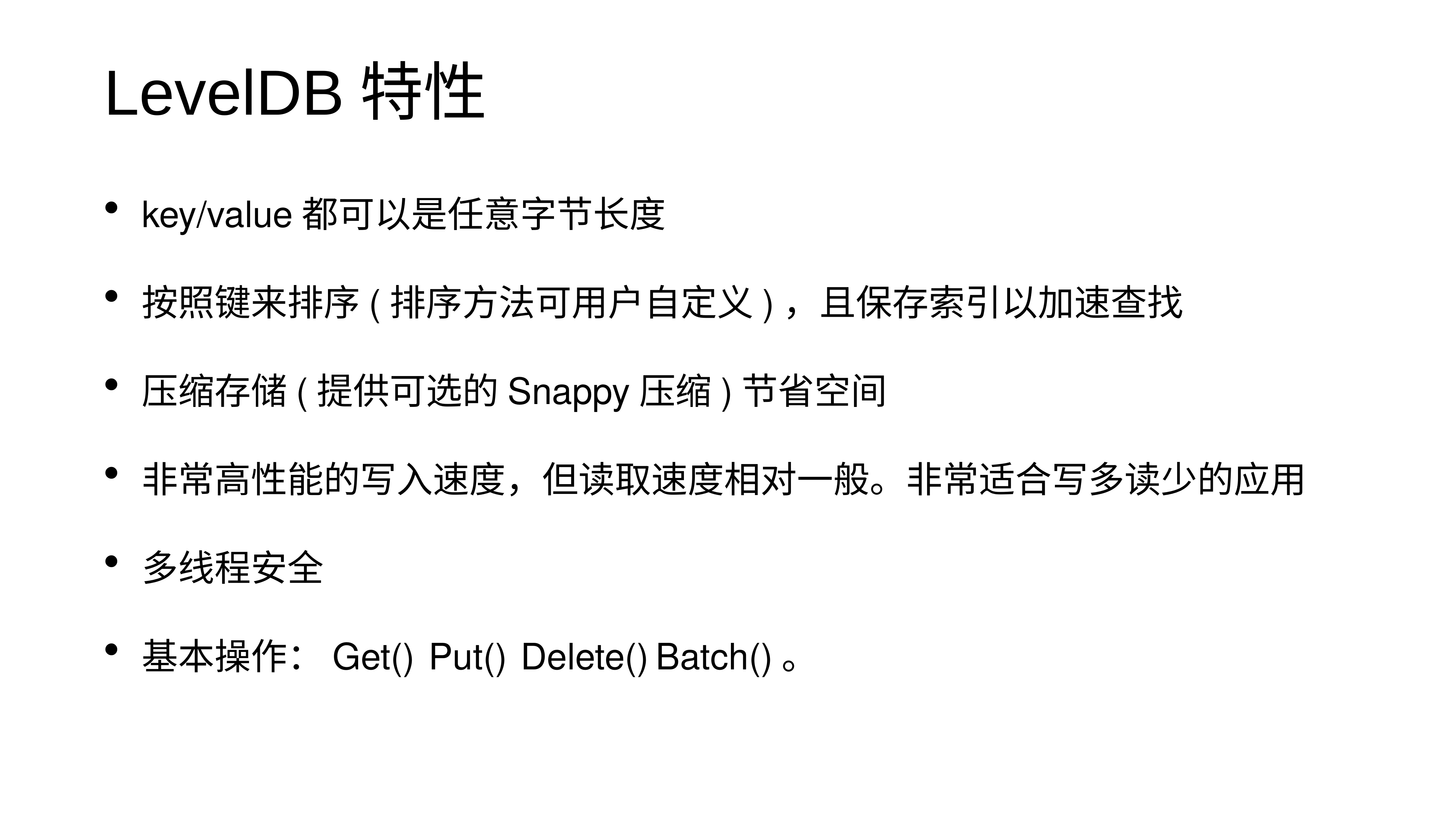

# LevelDB特性
key/value都可以是任意字节长度
按照键来排序(排序方法可用户自定义)，且保存索引以加速查找
压缩存储(提供可选的Snappy压缩)节省空间
非常高性能的写入速度，但读取速度相对一般。非常适合写多读少的应用
多线程安全
基本操作：Get()  Put()  Delete()  Batch()。